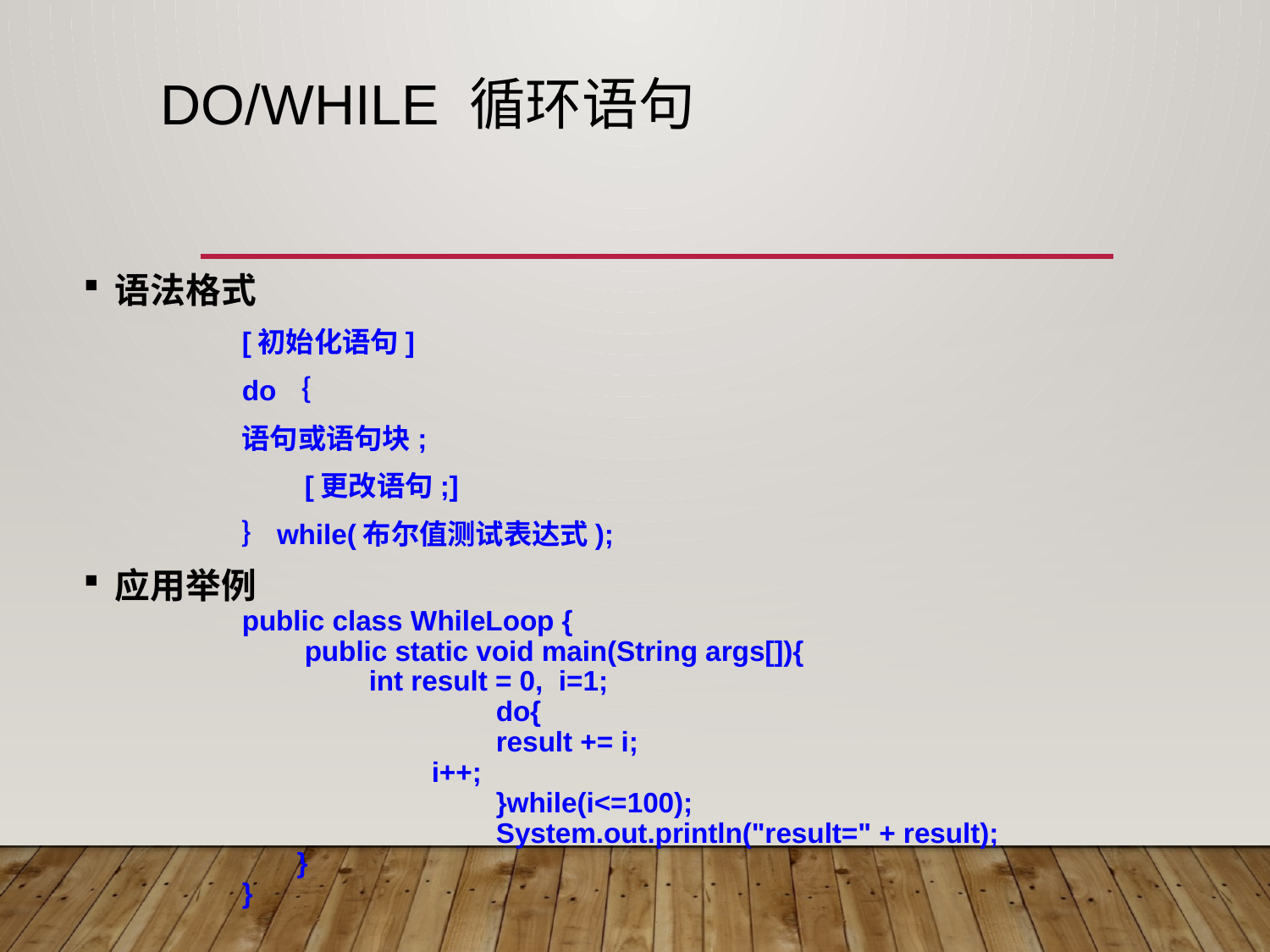

# do/while 循环语句
语法格式
		[初始化语句]
		do｛
	        	语句或语句块;
		        [更改语句;]
		｝while(布尔值测试表达式);
应用举例
		public class WhileLoop {
		        public static void main(String args[]){
        		int result = 0,  i=1;
				do{
			        	result += i;
           		        i++;
				}while(i<=100);
				System.out.println("result=" + result);
		       }
		}